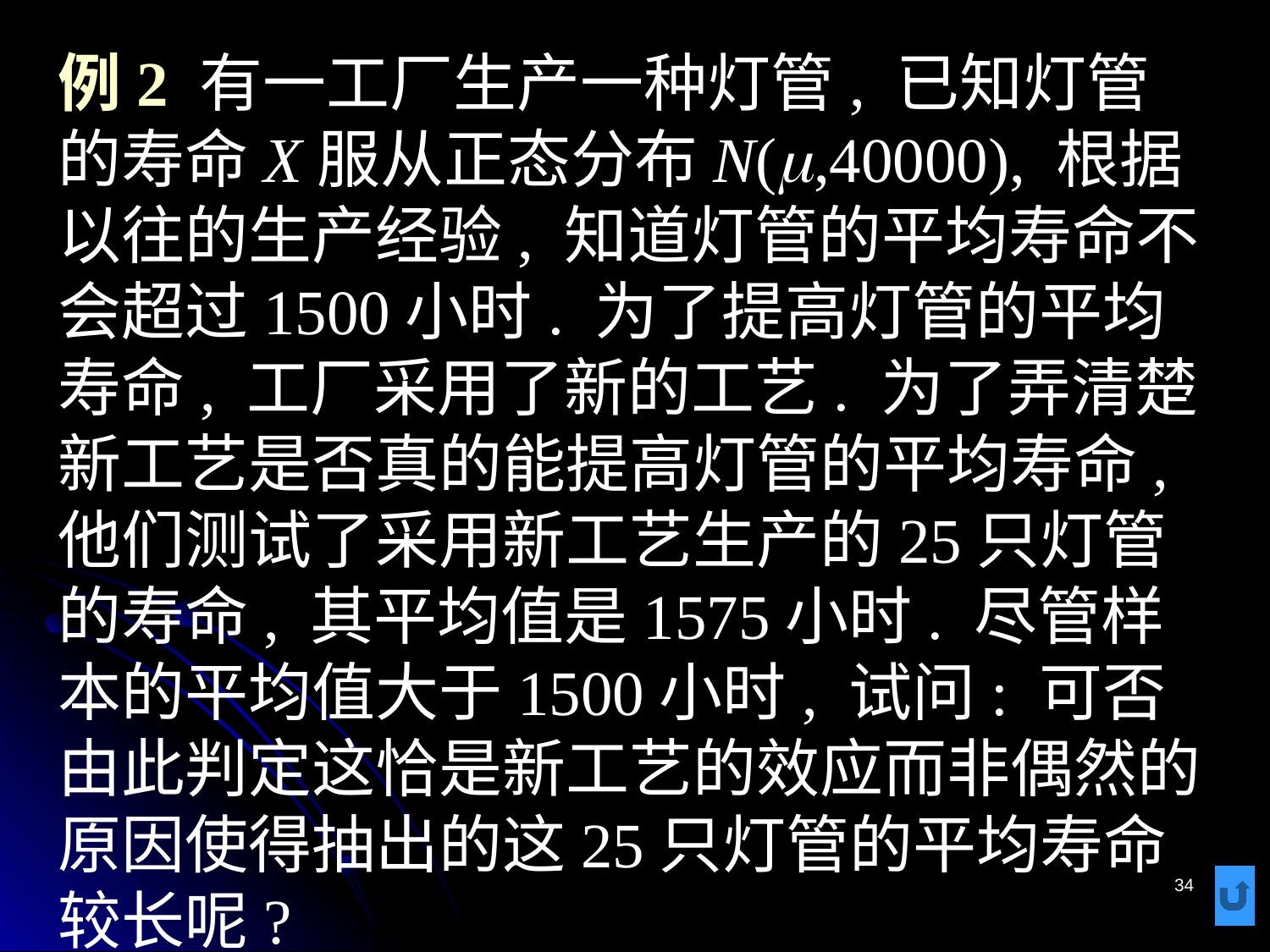

# 例2 有一工厂生产一种灯管, 已知灯管的寿命X服从正态分布N(μ,40000), 根据以往的生产经验, 知道灯管的平均寿命不会超过1500小时. 为了提高灯管的平均寿命, 工厂采用了新的工艺. 为了弄清楚新工艺是否真的能提高灯管的平均寿命, 他们测试了采用新工艺生产的25只灯管的寿命, 其平均值是1575小时. 尽管样本的平均值大于1500小时, 试问: 可否由此判定这恰是新工艺的效应而非偶然的原因使得抽出的这25只灯管的平均寿命较长呢?
34